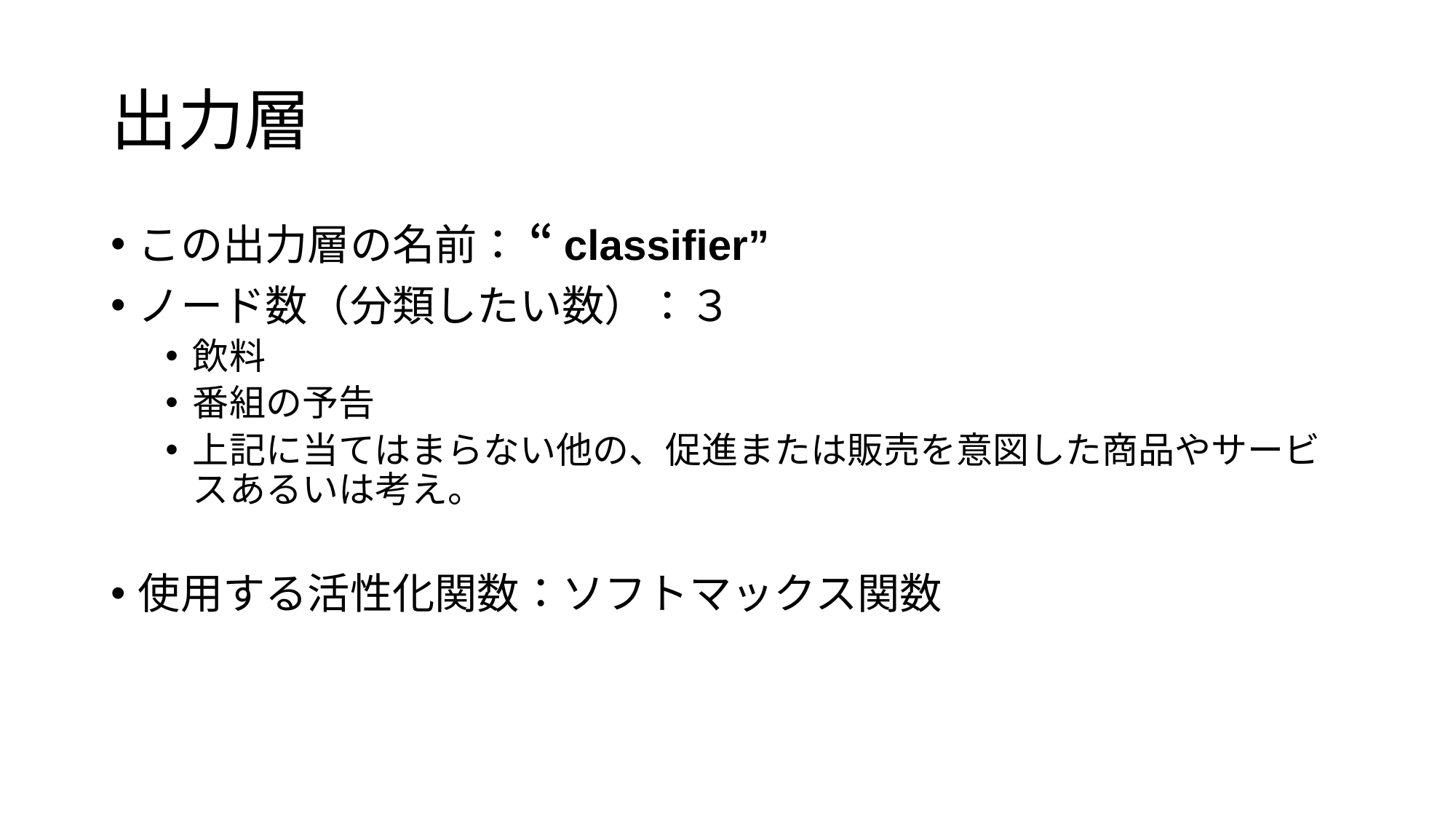

# 出力層
この出力層の名前： “classifier”
ノード数（分類したい数）：３
飲料
番組の予告
上記に当てはまらない他の、促進または販売を意図した商品やサービスあるいは考え。

使用する活性化関数：ソフトマックス関数